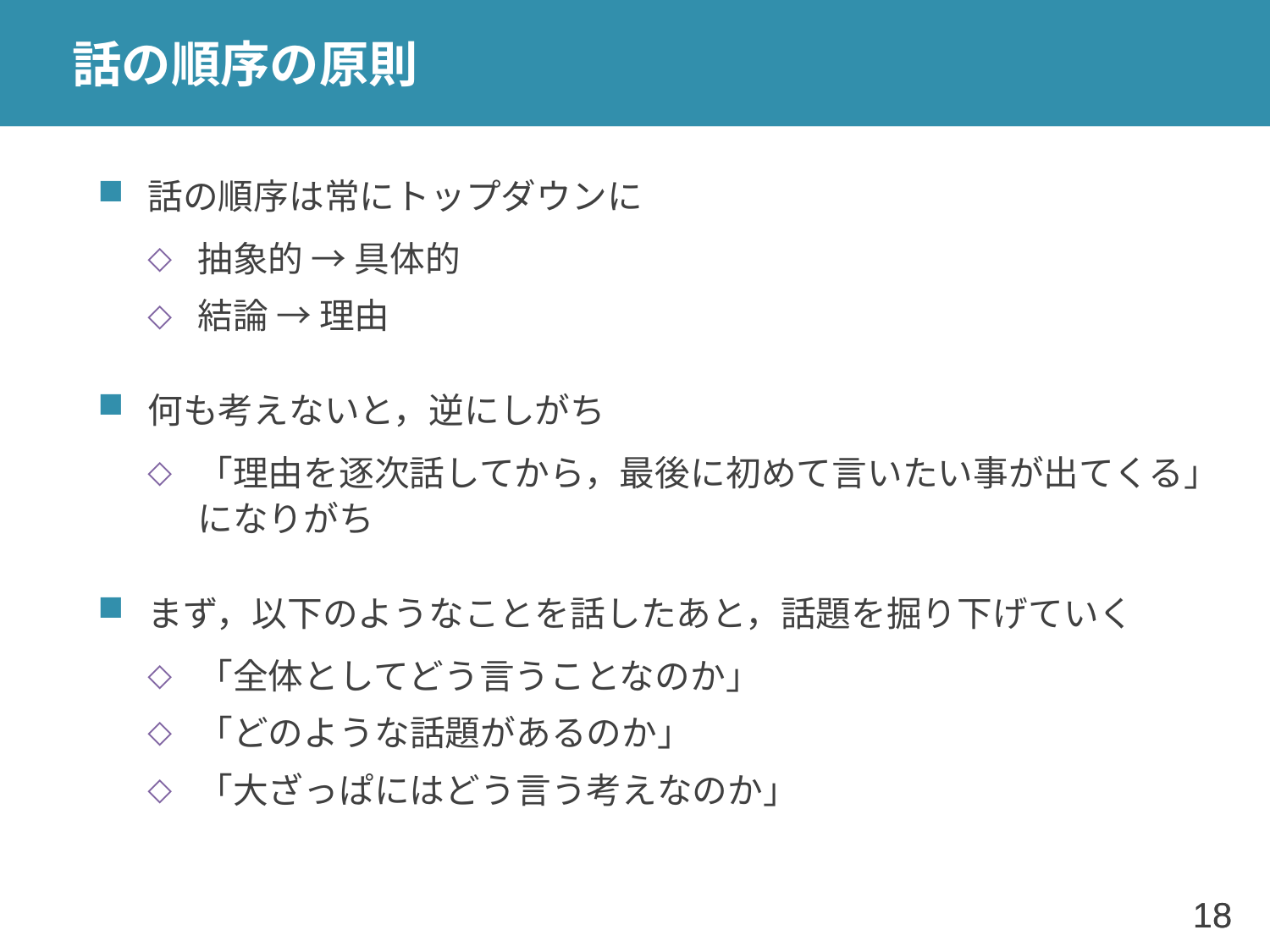

# 話の順序の原則
話の順序は常にトップダウンに
抽象的 → 具体的
結論 → 理由
何も考えないと，逆にしがち
「理由を逐次話してから，最後に初めて言いたい事が出てくる」になりがち
まず，以下のようなことを話したあと，話題を掘り下げていく
「全体としてどう言うことなのか」
「どのような話題があるのか」
「大ざっぱにはどう言う考えなのか」